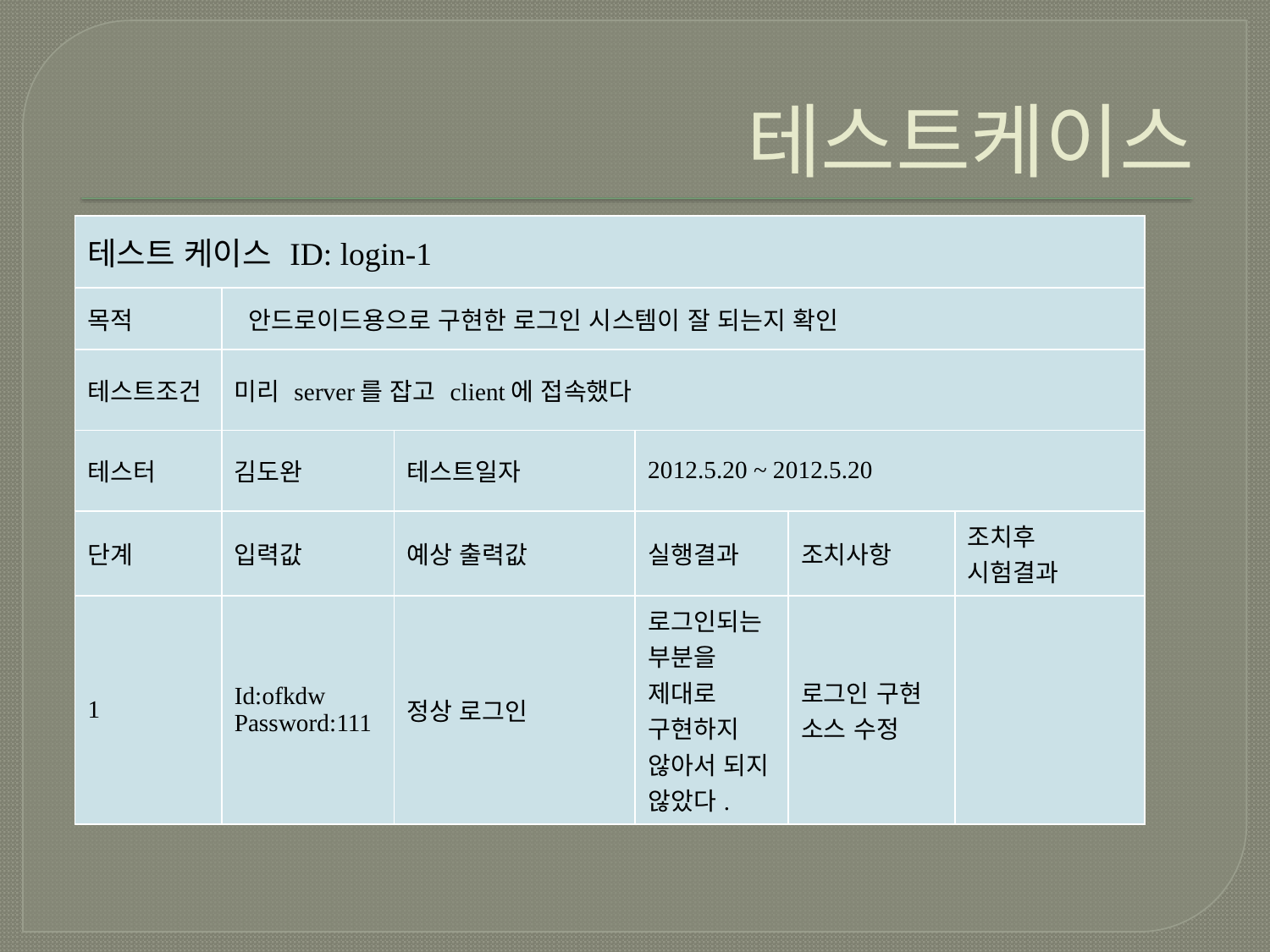

# 테스트케이스
| 테스트 케이스 ID: login-1 |  |  |  |  |  |
| --- | --- | --- | --- | --- | --- |
| 목적 | 안드로이드용으로 구현한 로그인 시스템이 잘 되는지 확인 |  |  |  |  |
| 테스트조건 | 미리 server를 잡고 client에 접속했다 |  |  |  |  |
| 테스터 | 김도완 | 테스트일자 | 2012.5.20 ~ 2012.5.20 |  |  |
| 단계 | 입력값 | 예상 출력값 | 실행결과 | 조치사항 | 조치후 시험결과 |
| 1 | Id:ofkdw Password:111 | 정상 로그인 | 로그인되는 부분을 제대로 구현하지 않아서 되지 않았다. | 로그인 구현 소스 수정 |  |